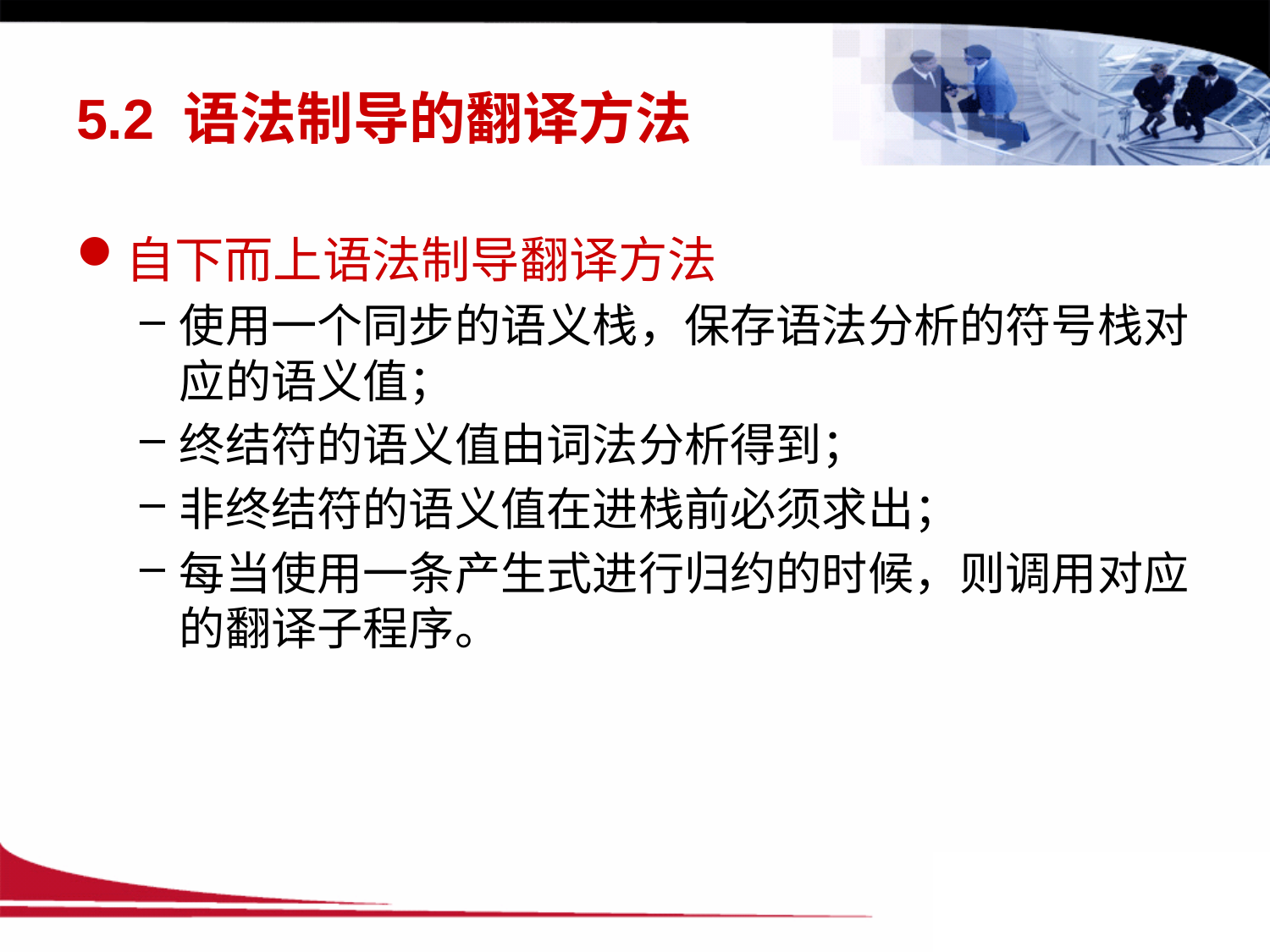

# 5.2 语法制导的翻译方法
自下而上语法制导翻译方法
使用一个同步的语义栈，保存语法分析的符号栈对应的语义值；
终结符的语义值由词法分析得到；
非终结符的语义值在进栈前必须求出；
每当使用一条产生式进行归约的时候，则调用对应的翻译子程序。